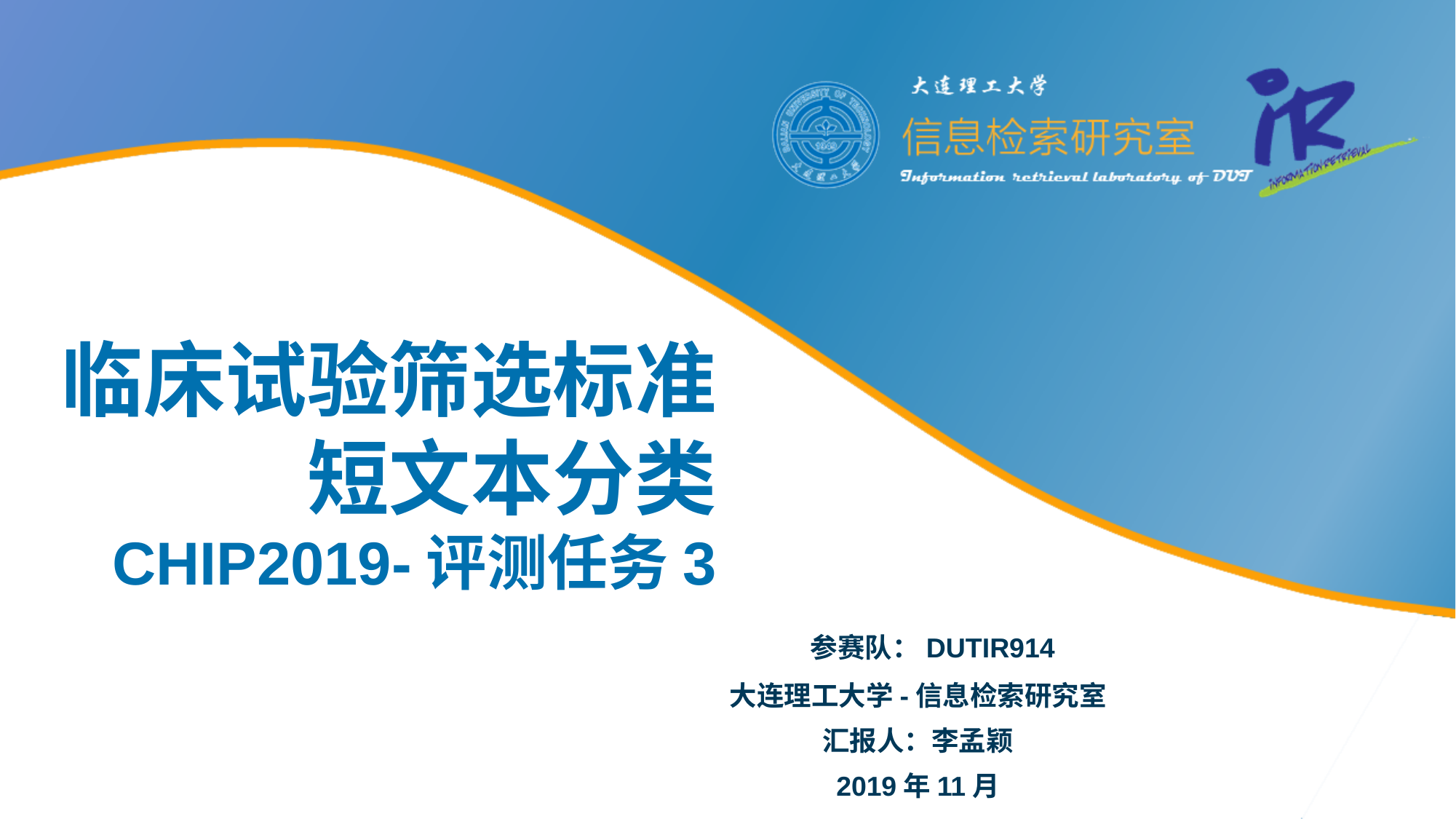

# 临床试验筛选标准 短文本分类 CHIP2019-评测任务3
  参赛队：DUTIR914
大连理工大学-信息检索研究室
汇报人：李孟颖
2019年11月